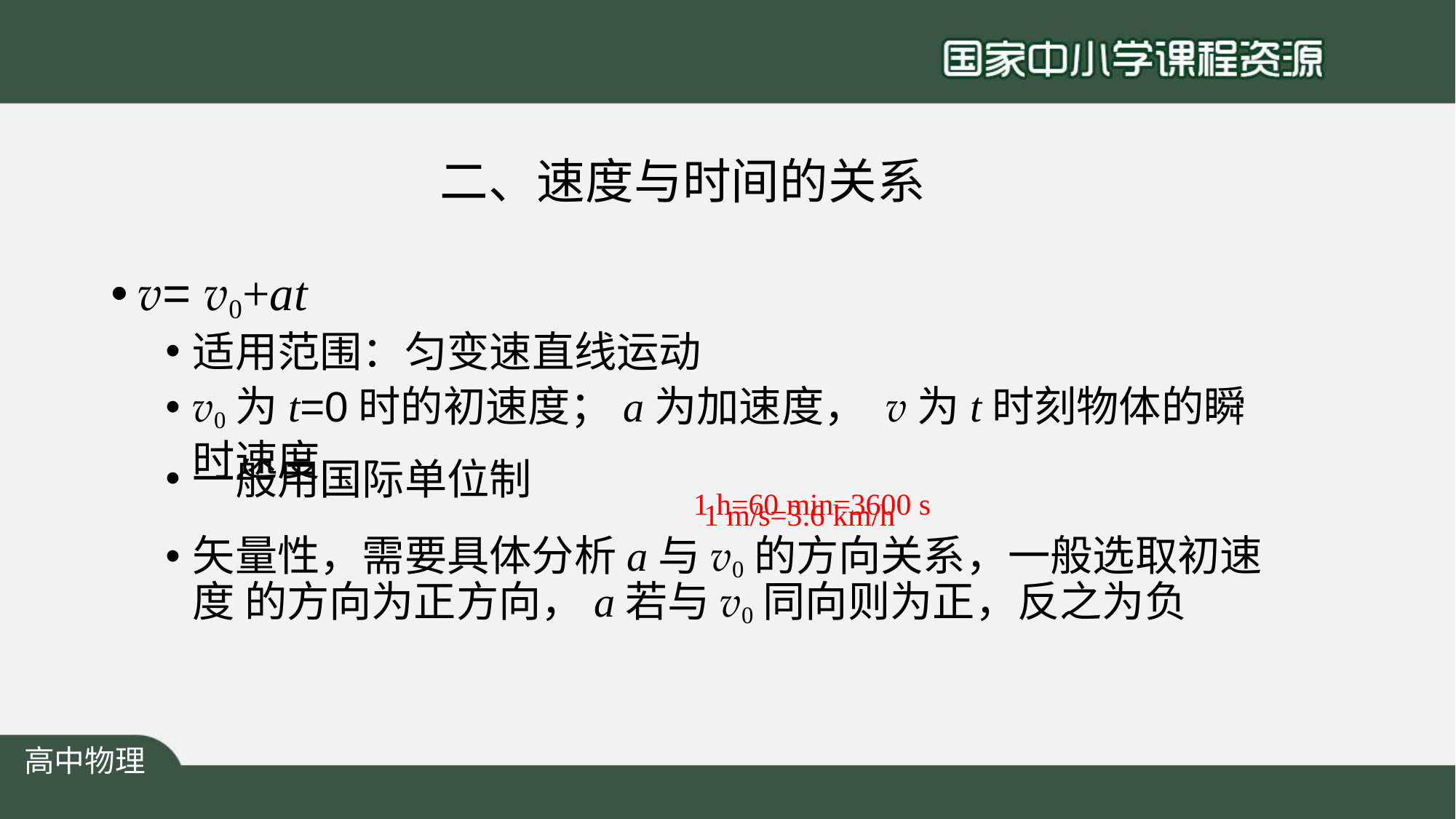

# 二、速度与时间的关系
v= v0+at
适用范围：匀变速直线运动
v0为t=0时的初速度；a为加速度， v为t时刻物体的瞬时速度
1 m/s=3.6 km/h
一般用国际单位制
1 h=60 min=3600 s
矢量性，需要具体分析a与v0的方向关系，一般选取初速度 的方向为正方向，a若与v0同向则为正，反之为负
高中物理